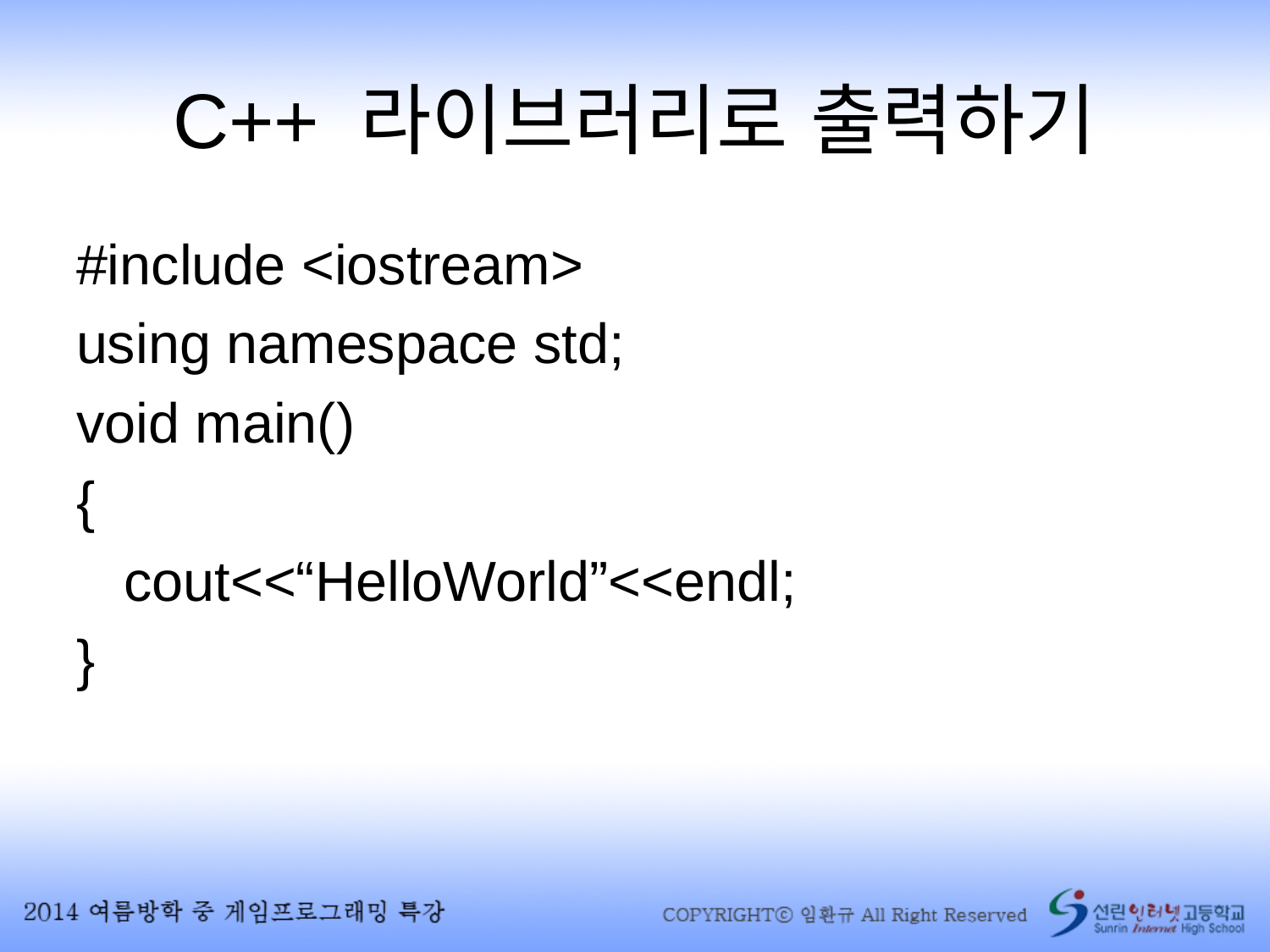

# C++ 라이브러리로 출력하기
#include <iostream>
using namespace std;
void main()
{
	cout<<“HelloWorld”<<endl;
}